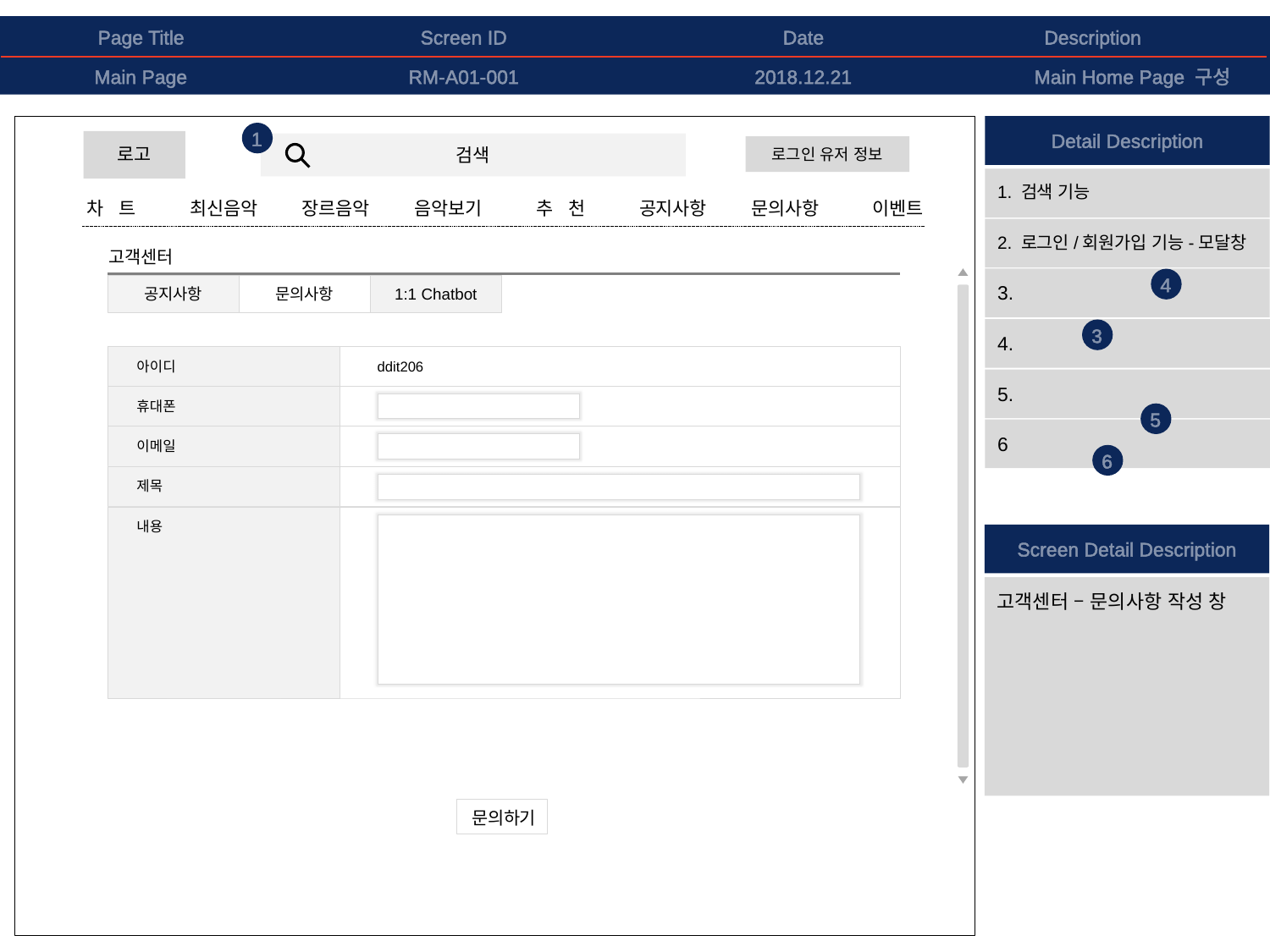

Page Title
Screen ID
Date
Description
Main Page
RM-A01-001
2018.12.21
Main Home Page 구성

Detail Description
1

로고

로그인 유저 정보
검색

1. 검색 기능
차   트
최신음악
장르음악
음악보기
추   천
공지사항
문의사항
이벤트

2. 로그인/회원가입 기능-모달창
고객센터
4

3.

1:1 Chatbot
공지사항
문의사항
3

4.

아이디
ddit206

휴대폰

이메일

제목

내용

5.
5

6
6

Screen Detail Description

고객센터 – 문의사항 작성 창

문의하기